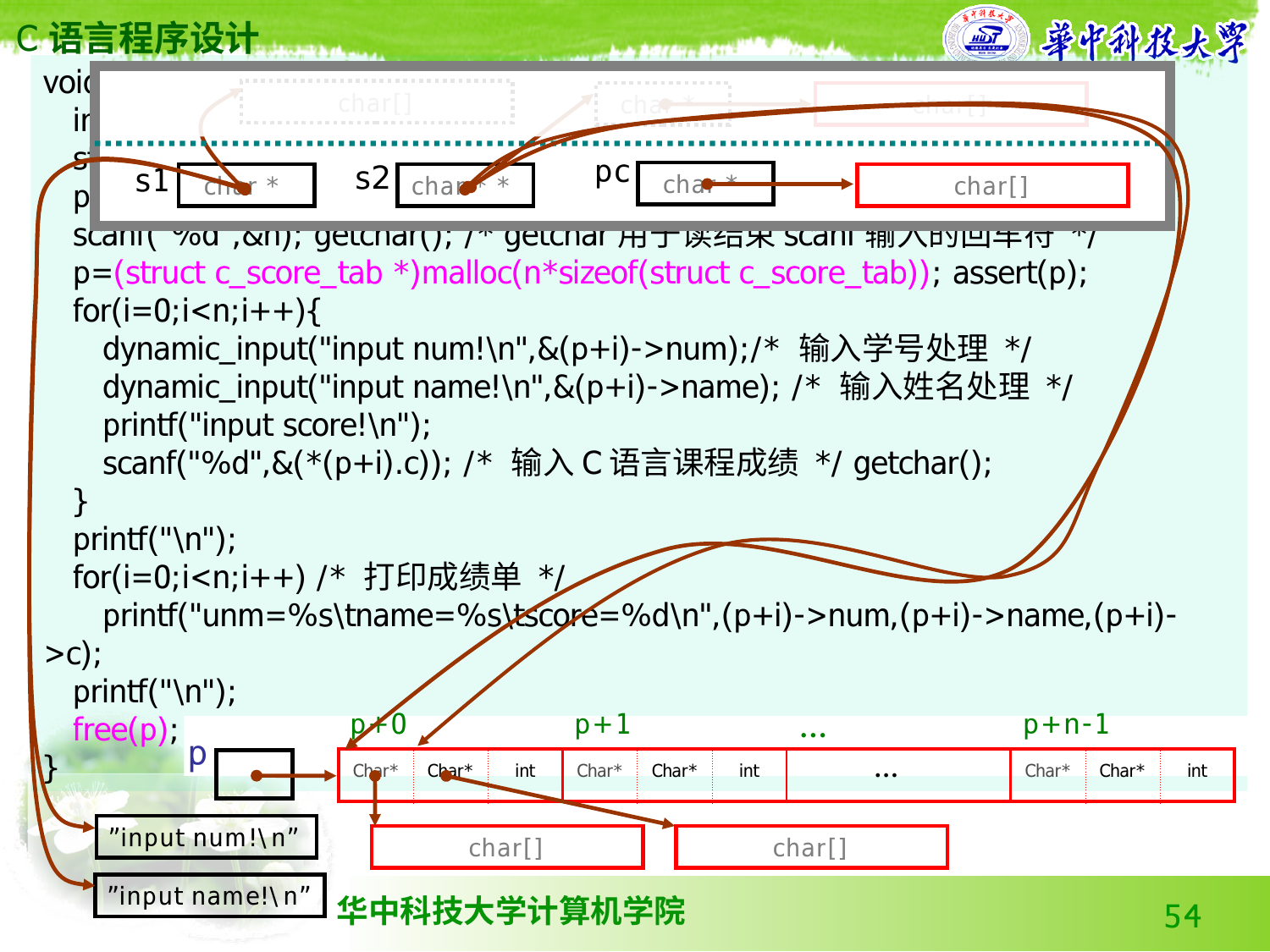

char[]
char *
char[]

pc
s2
s1
char *
char *
char * *
char[]

void main(void){
   int n,i;
   struct c_score_tab *p;
   printf("input the number of students please!\n");
   scanf("%d",&n); getchar(); /* getchar用于读结束scanf输入的回车符 */
   p=(struct c_score_tab *)malloc(n*sizeof(struct c_score_tab)); assert(p);
   for(i=0;i<n;i++){
      dynamic_input("input num!\n",&(p+i)->num);/* 输入学号处理 */
      dynamic_input("input name!\n",&(p+i)->name); /* 输入姓名处理 */
      printf("input score!\n");
      scanf("%d",&(*(p+i).c)); /* 输入C语言课程成绩 */ getchar();
   }
   printf("\n");
   for(i=0;i<n;i++) /* 打印成绩单 */
      printf("unm=%s\tname=%s\tscore=%d\n",(p+i)->num,(p+i)->name,(p+i)->c);
   printf("\n");
   free(p);
}

| p+0 | p+1 | … | p+n-1 |
| --- | --- | --- | --- |

p
| Char\* | Char\* | int | Char\* | Char\* | int |  | … |  | Char\* | Char\* | int |
| --- | --- | --- | --- | --- | --- | --- | --- | --- | --- | --- | --- |

char[]

char[]
”input num!\n”
”input name!\n”
54